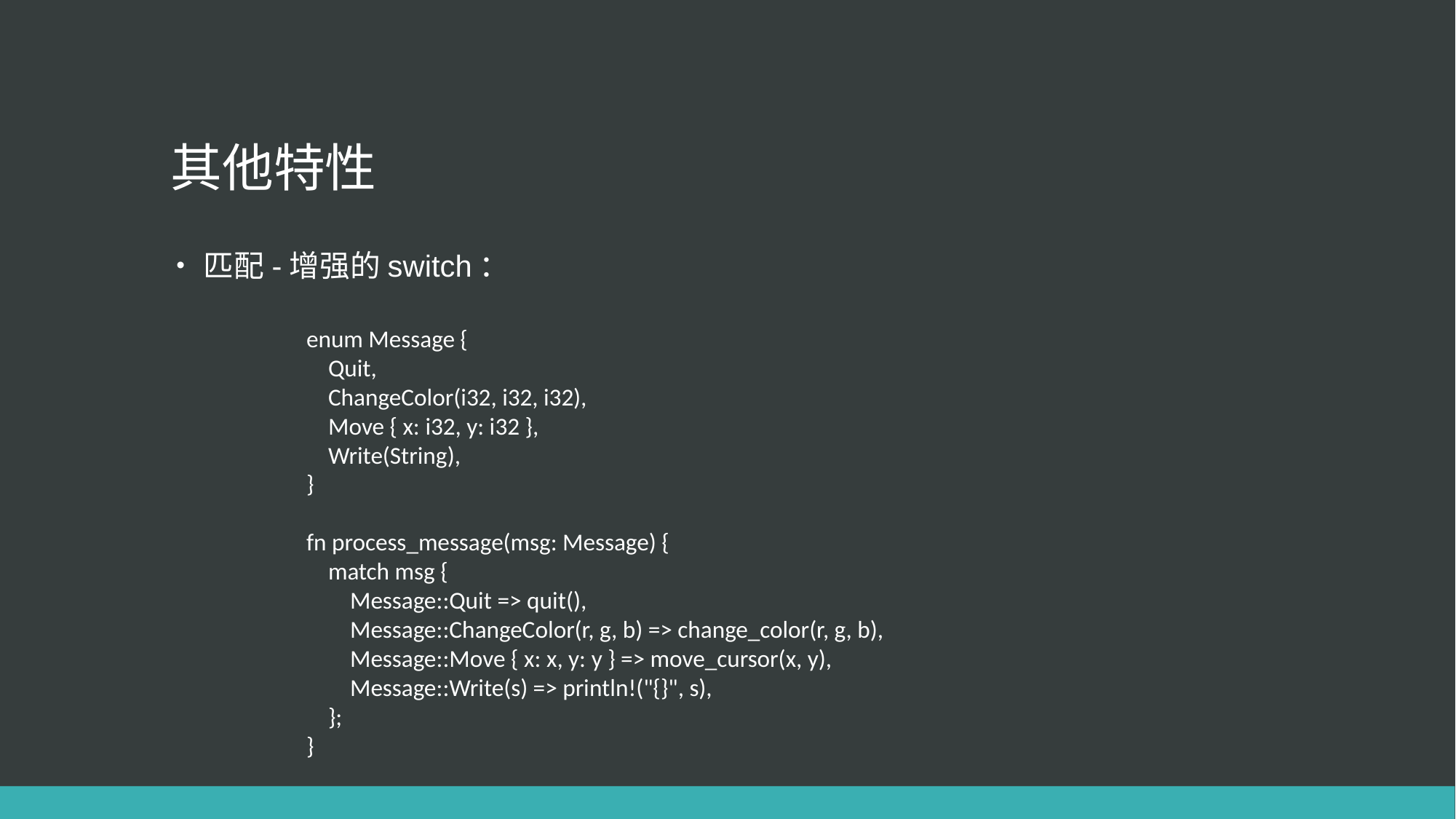

# 其他特性
匹配-增强的switch：

enum Message {
    Quit,
    ChangeColor(i32, i32, i32),
    Move { x: i32, y: i32 },
    Write(String),
}

fn process_message(msg: Message) {
    match msg {
        Message::Quit => quit(),
        Message::ChangeColor(r, g, b) => change_color(r, g, b),
        Message::Move { x: x, y: y } => move_cursor(x, y),
        Message::Write(s) => println!("{}", s),
    };
}